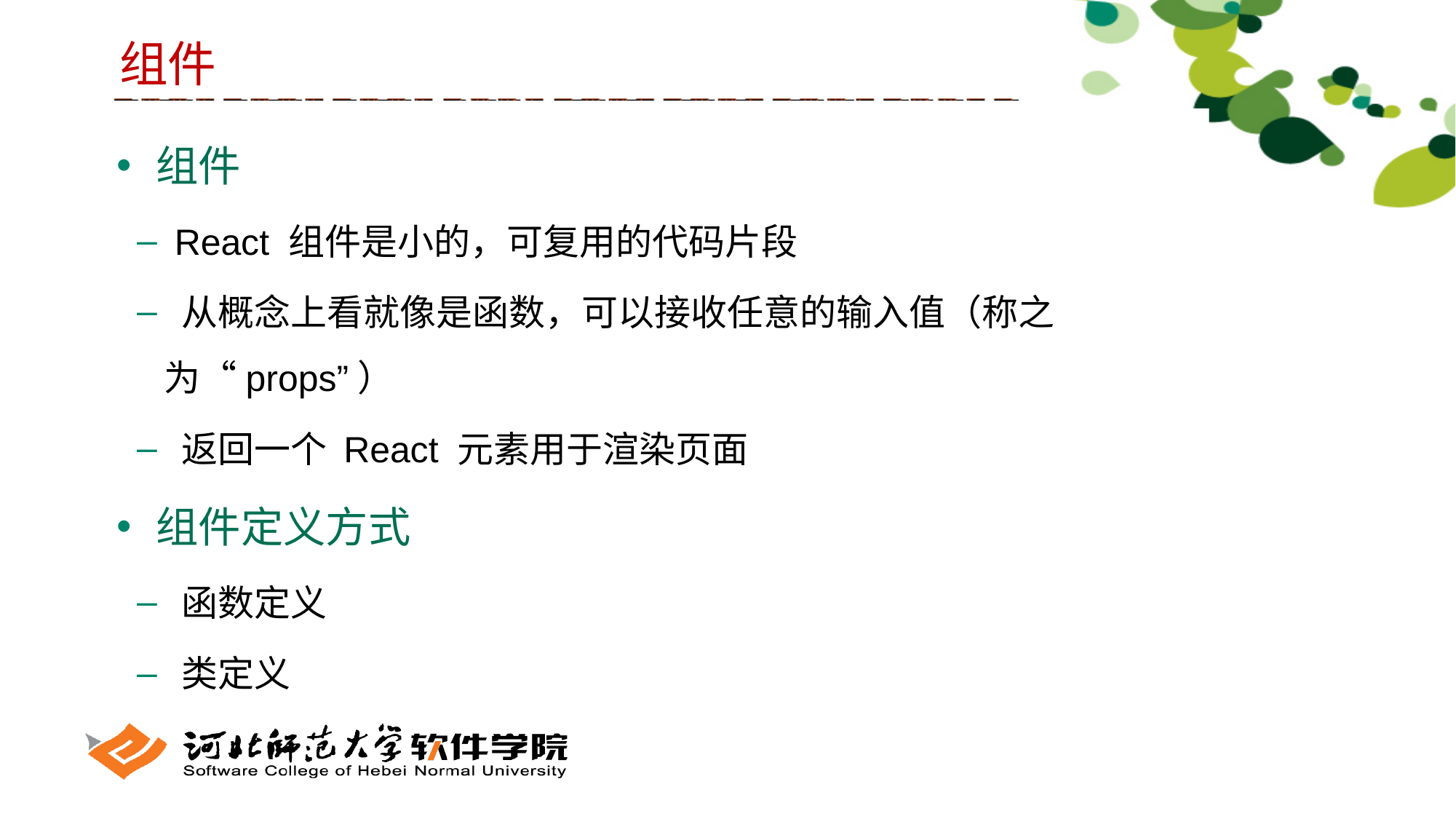

组件
 组件
 React 组件是小的，可复用的代码片段
 从概念上看就像是函数，可以接收任意的输入值（称之为“props”）
 返回一个 React 元素用于渲染页面
 组件定义方式
 函数定义
 类定义